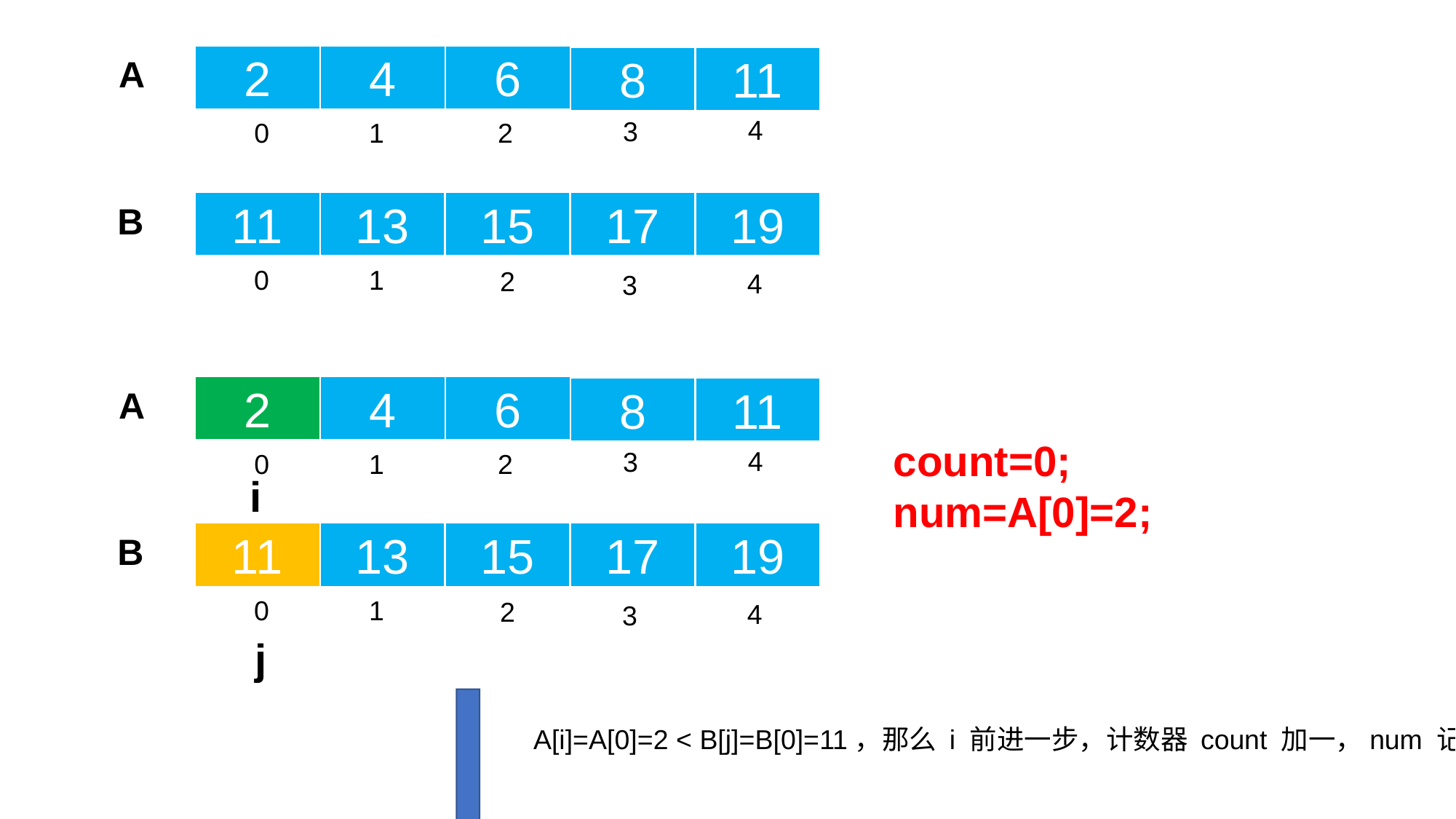

2
4
6
A
8
11
4
3
0
1
2
11
13
15
17
19
B
0
1
2
4
3
2
4
6
A
8
11
count=0;
num=A[0]=2;
4
3
0
1
2
i
11
13
15
17
19
B
0
1
2
4
3
j

A[i]=A[0]=2 < B[j]=B[0]=11，那么 i 前进一步，计数器 count 加一，num 记录较小数
2
4
6
A
8
11
count=1;
num=A[0]=2;
4
3
0
1
2
i
11
13
15
17
19
B
0
1
2
4
3
j

A[i]=A[1]=4 < B[j]=B[0]=11，那么 i 前进一步，计数器 count 加一，num 记录较小数
2
4
6
A
8
11
count=2;
num=A[1]=4;
4
3
0
1
2
i
11
13
15
17
19
B
0
1
2
4
3
j

A[i]=A[2]=6 < B[j]=B[0]=11，那么 i 前进一步，计数器 count 加一，num 记录较小数
2
4
6
A
8
11
count=3;
num=A[2]=6;
4
3
0
1
2
i
11
13
15
17
19
B
0
1
2
4
3
j

A[i]=A[3]=8 < B[j]=B[0]=11，那么 i 前进一步，计数器 count 加一，num 记录较小数
2
4
6
A
8
11
count=4;
num=A[3]=8;
4
3
0
1
2
i
11
13
15
17
19
B
0
1
2
4
3
j

A[i]=A[4]=11 = B[j]=B[0]=11，那么 i 和 j 都前进一步，计数器 count 加二，num 记录任何一个数
2
4
6
A
8
11
count=6;
num=A[4]=11;
4
3
0
1
2
i=5
11
13
15
17
19
B
0
1
2
4
3
j

此时 count 已经大于 L/2 了，所以结束循环，num 就是两个序列的中位数